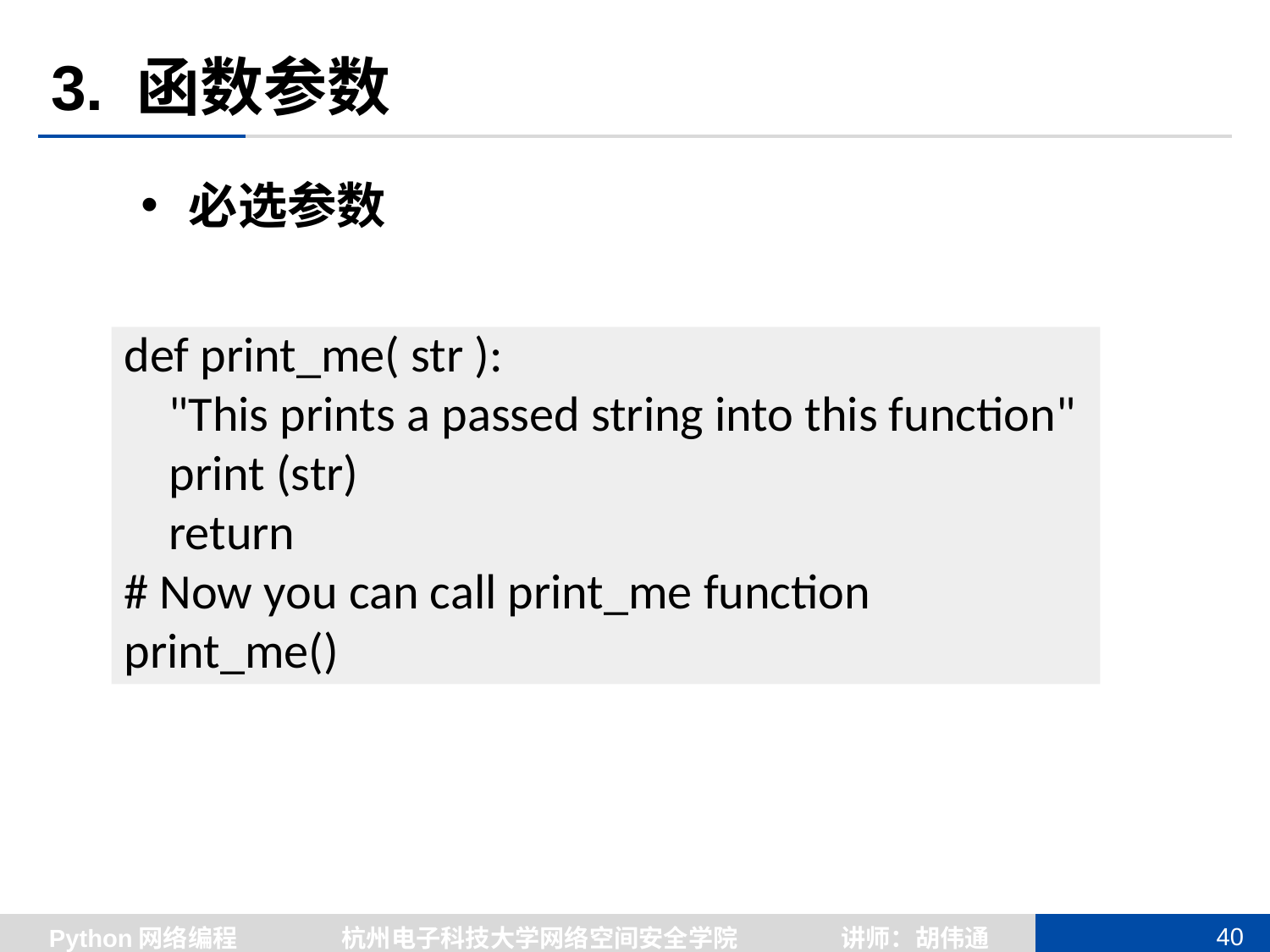

# 3. 函数参数
必选参数
def print_me( str ):
    "This prints a passed string into this function"
    print (str)
    return
# Now you can call print_me function
print_me()